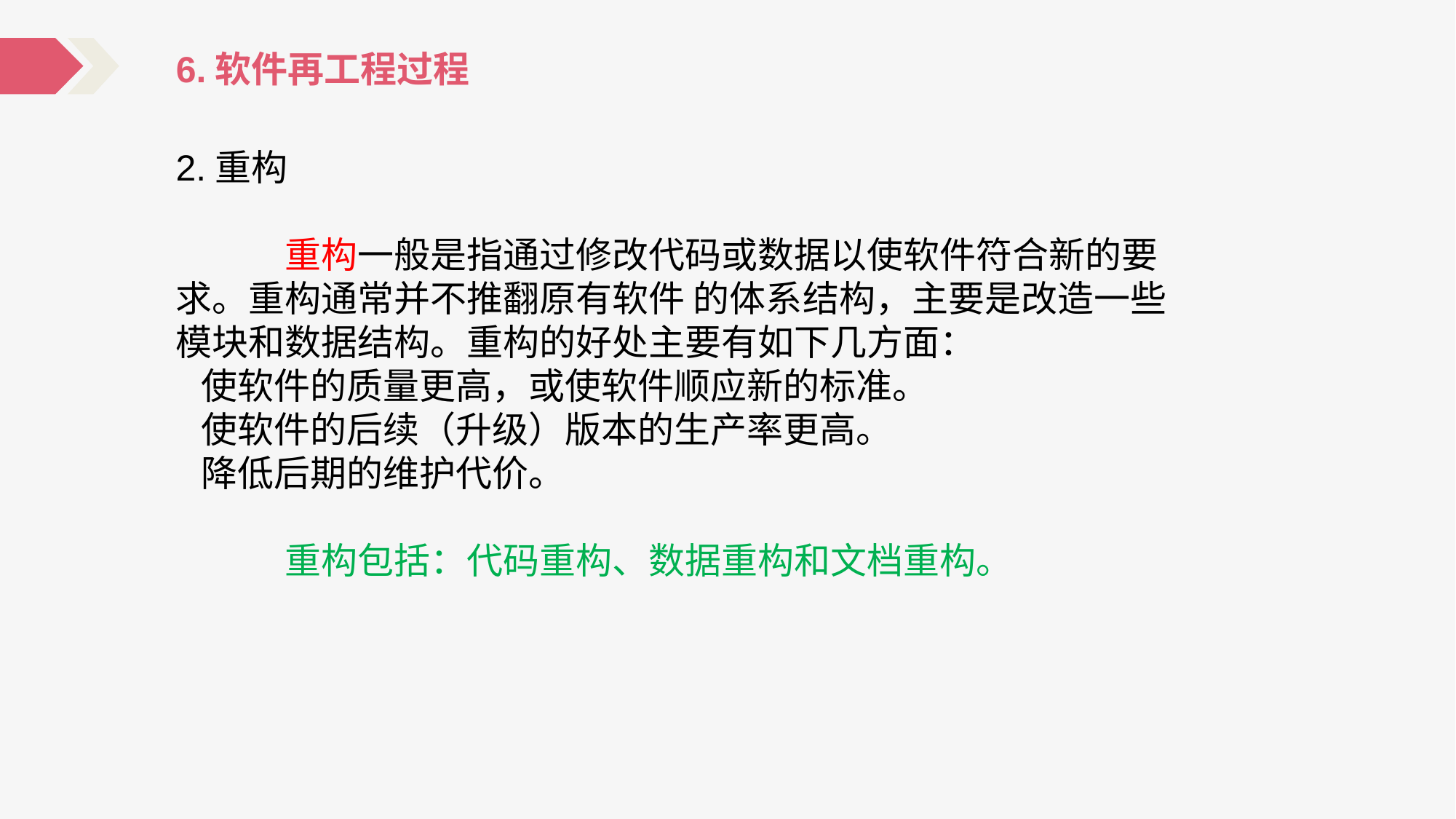

6.软件再工程过程
2.重构

	重构一般是指通过修改代码或数据以使软件符合新的要求。重构通常并不推翻原有软件 的体系结构，主要是改造一些模块和数据结构。重构的好处主要有如下几方面：
  使软件的质量更高，或使软件顺应新的标准。
  使软件的后续（升级）版本的生产率更高。
  降低后期的维护代价。

	重构包括：代码重构、数据重构和文档重构。